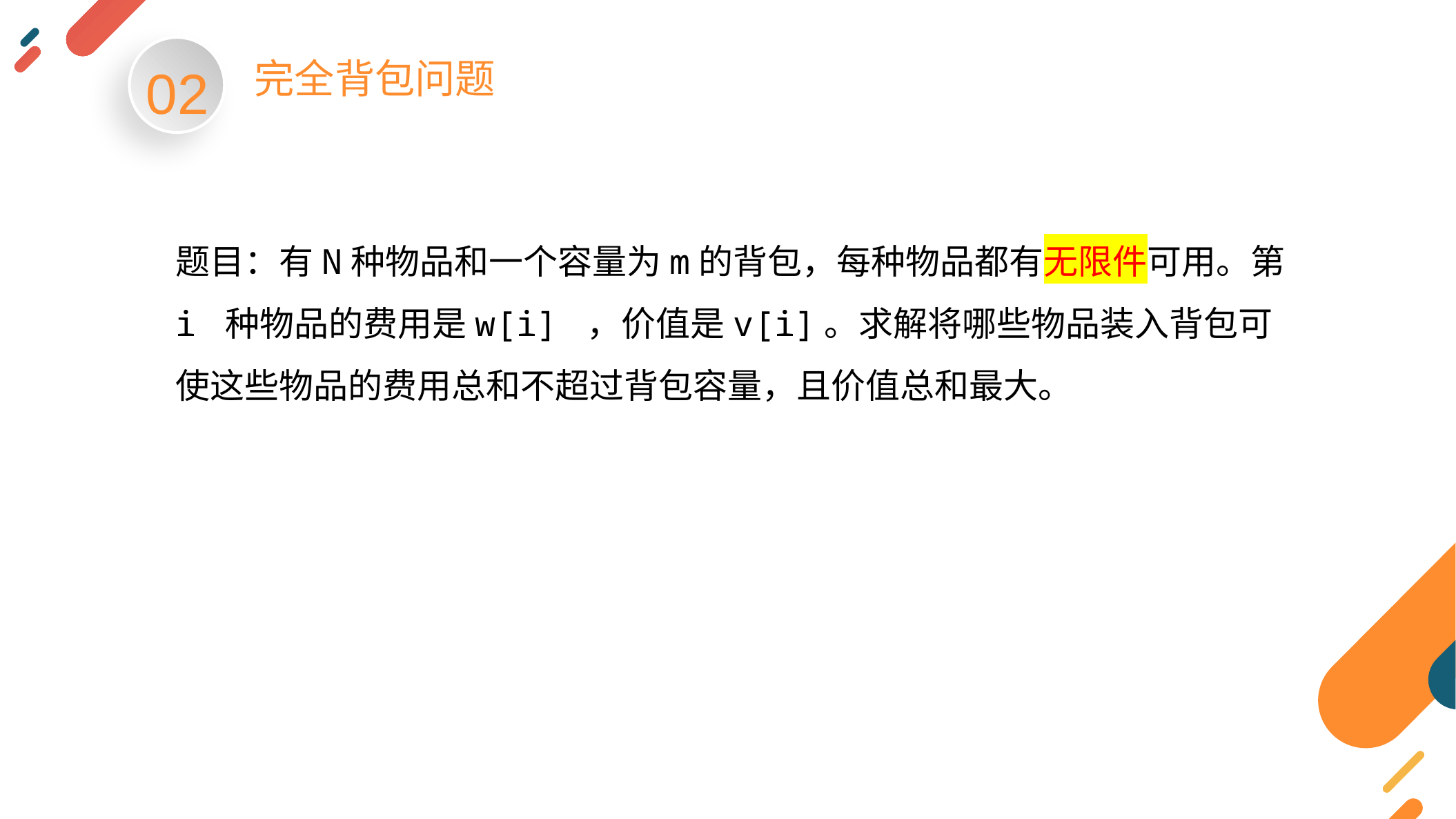

02
完全背包问题
题目：有N种物品和一个容量为m的背包，每种物品都有无限件可用。第i 种物品的费用是w[i] ，价值是v[i]。求解将哪些物品装入背包可使这些物品的费用总和不超过背包容量，且价值总和最大。